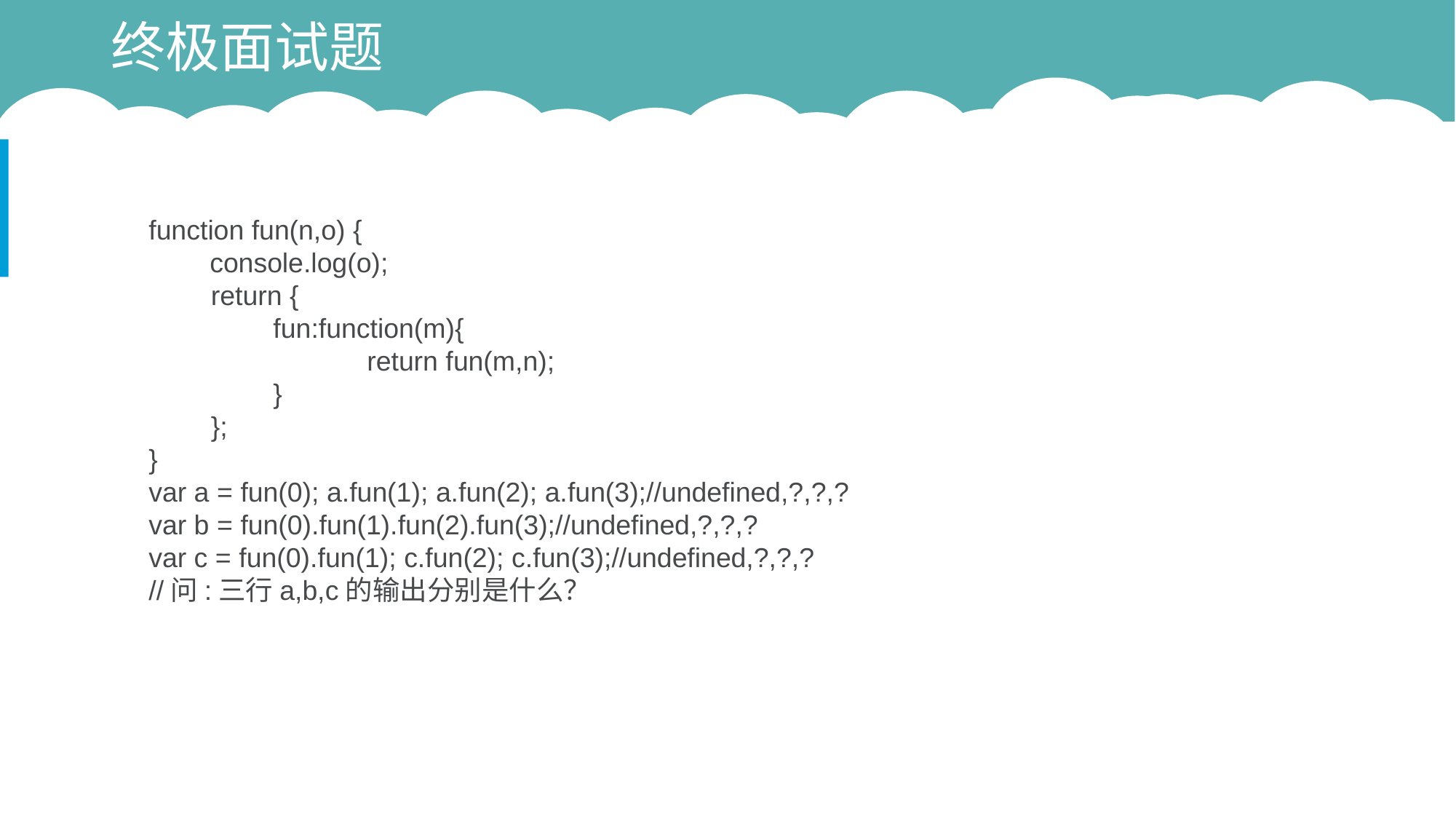

# 终极面试题

function fun(n,o) {
        console.log(o);
 return {
  fun:function(m){
   	return fun(m,n);
  }
 };
}
var a = fun(0); a.fun(1); a.fun(2); a.fun(3);//undefined,?,?,?
var b = fun(0).fun(1).fun(2).fun(3);//undefined,?,?,?
var c = fun(0).fun(1); c.fun(2); c.fun(3);//undefined,?,?,?
//问:三行a,b,c的输出分别是什么？